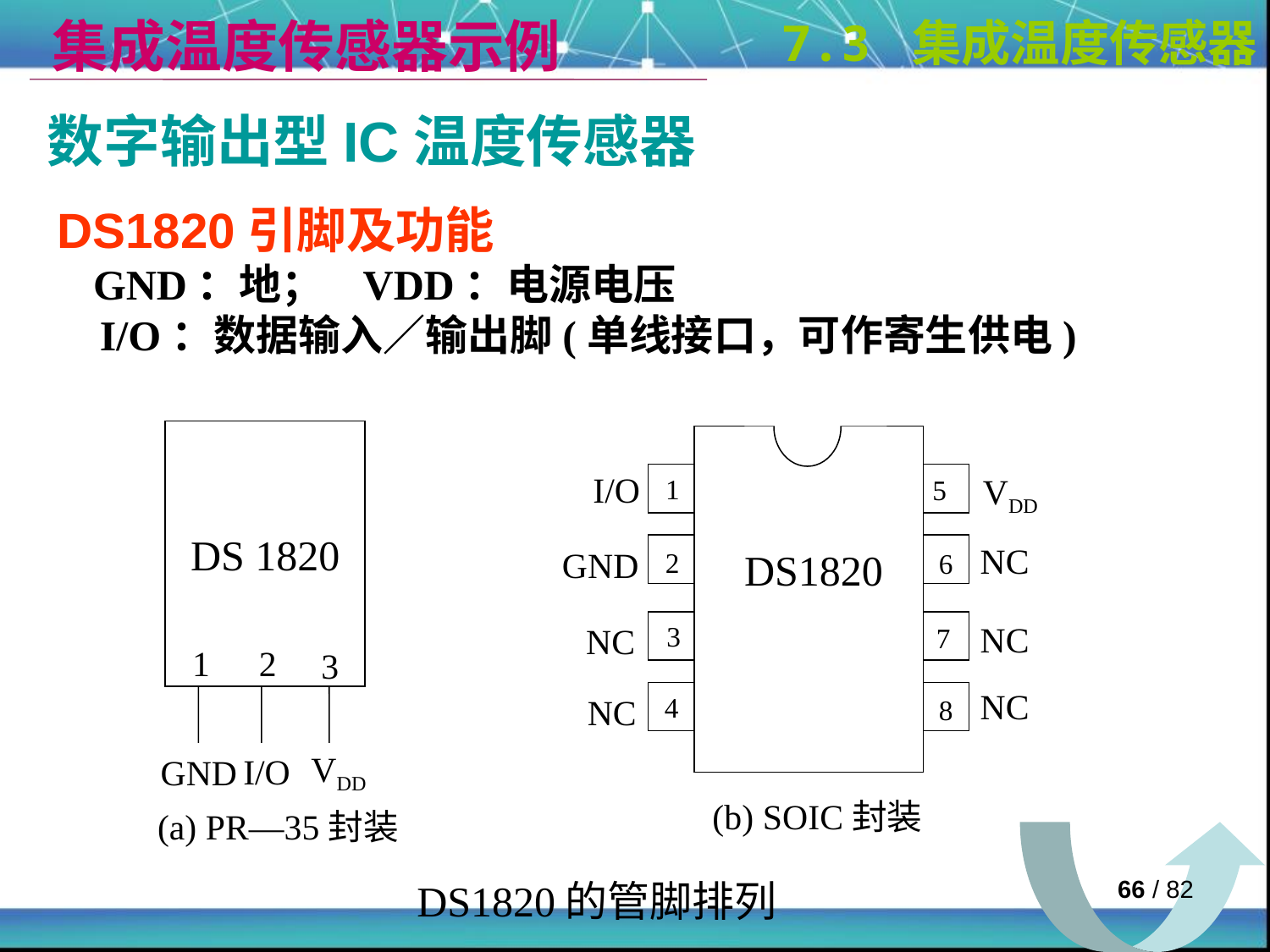

集成温度传感器示例
7.3 集成温度传感器

数字输出型IC温度传感器
DS1820引脚及功能
    GND：地；   VDD：电源电压
    I/O：数据输入／输出脚(单线接口，可作寄生供电)

DS 1820

DS1820
I/O
VDD
1
5

NC
GND
2
6

NC
3
NC
7

1
2
3
NC
4
NC
8

VDD
I/O
GND
(b) SOIC封装
(a) PR—35封装

66 / 82
DS1820的管脚排列